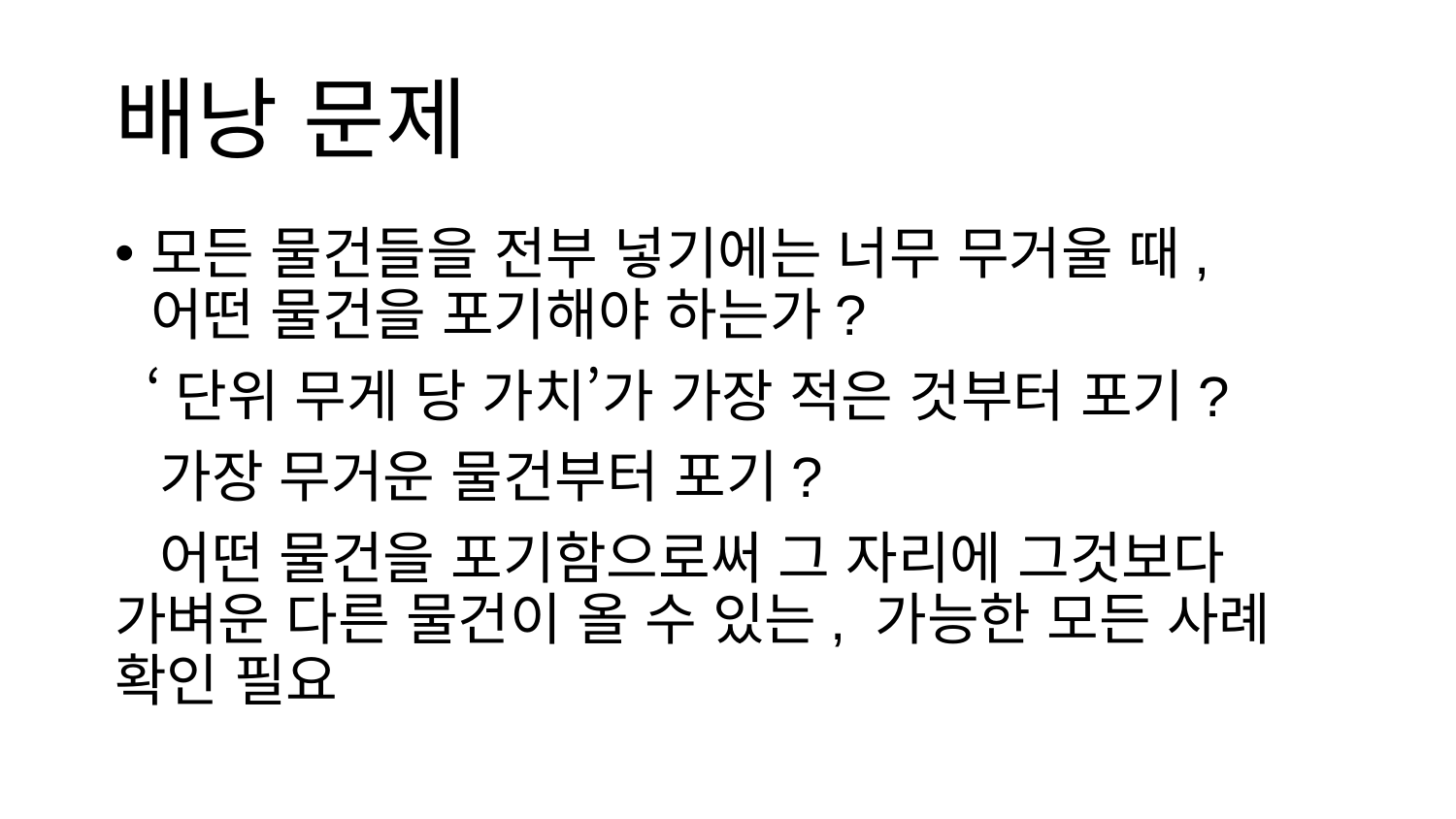

# 배낭 문제
모든 물건들을 전부 넣기에는 너무 무거울 때, 어떤 물건을 포기해야 하는가?
  ‘단위 무게 당 가치’가 가장 적은 것부터 포기?
  가장 무거운 물건부터 포기?
  어떤 물건을 포기함으로써 그 자리에 그것보다 가벼운 다른 물건이 올 수 있는, 가능한 모든 사례 확인 필요